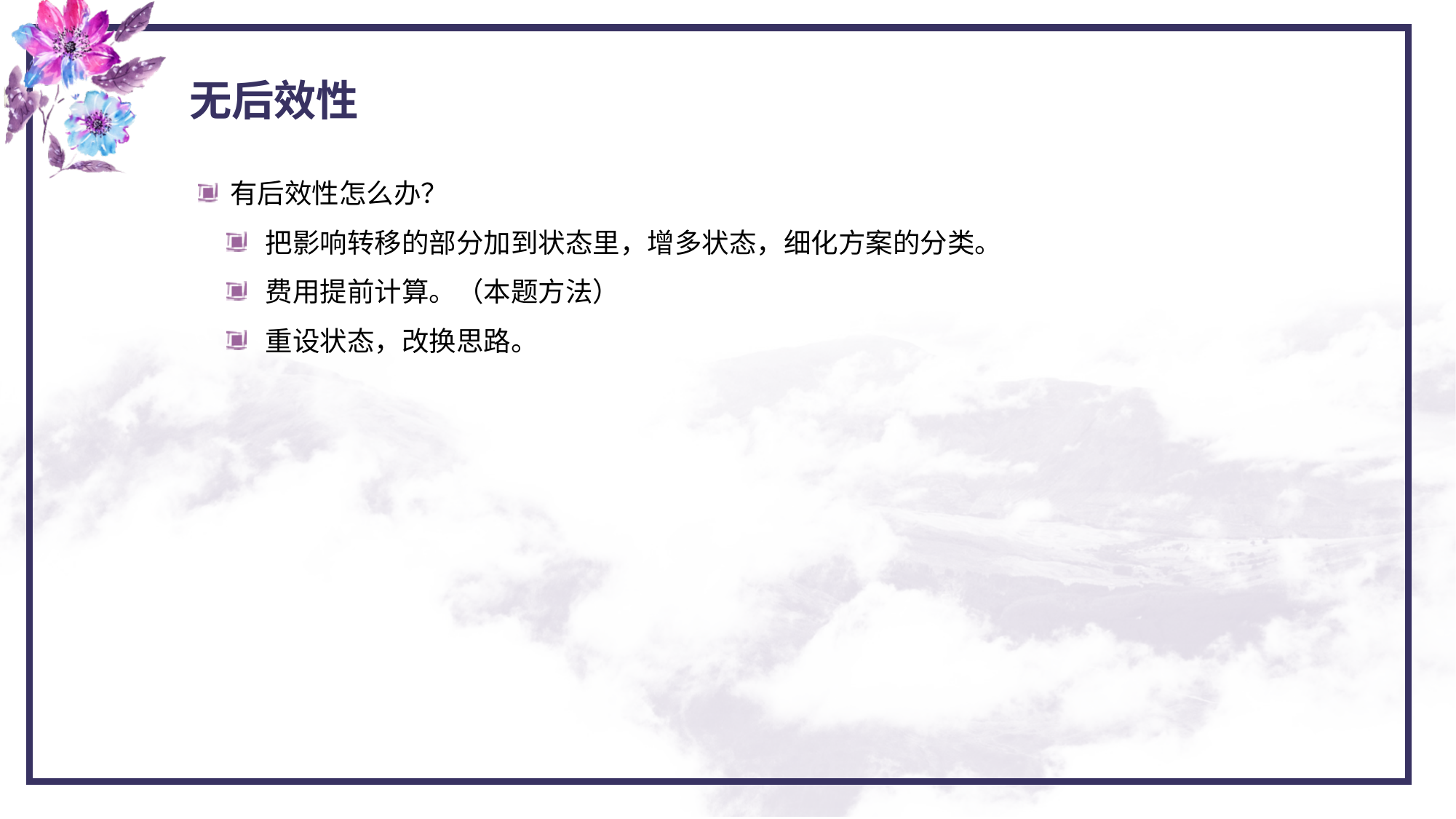

无后效性
 有后效性怎么办？
 把影响转移的部分加到状态里，增多状态，细化方案的分类。
 费用提前计算。（本题方法）
 重设状态，改换思路。